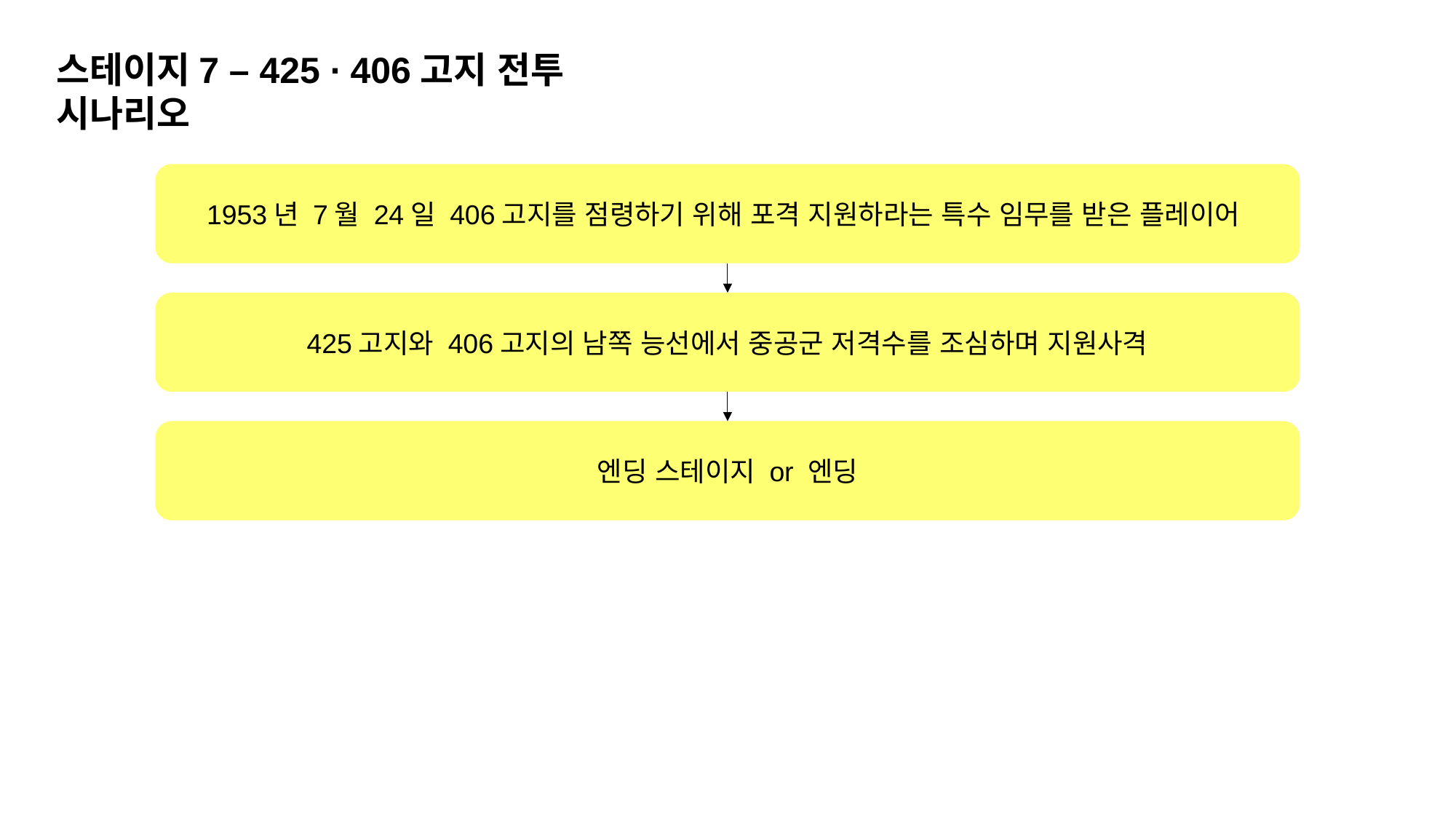

스테이지7 – 425 ∙ 406고지 전투
시나리오
1953년 7월 24일 406고지를 점령하기 위해 포격 지원하라는 특수 임무를 받은 플레이어
425고지와 406고지의 남쪽 능선에서 중공군 저격수를 조심하며 지원사격
엔딩 스테이지 or 엔딩